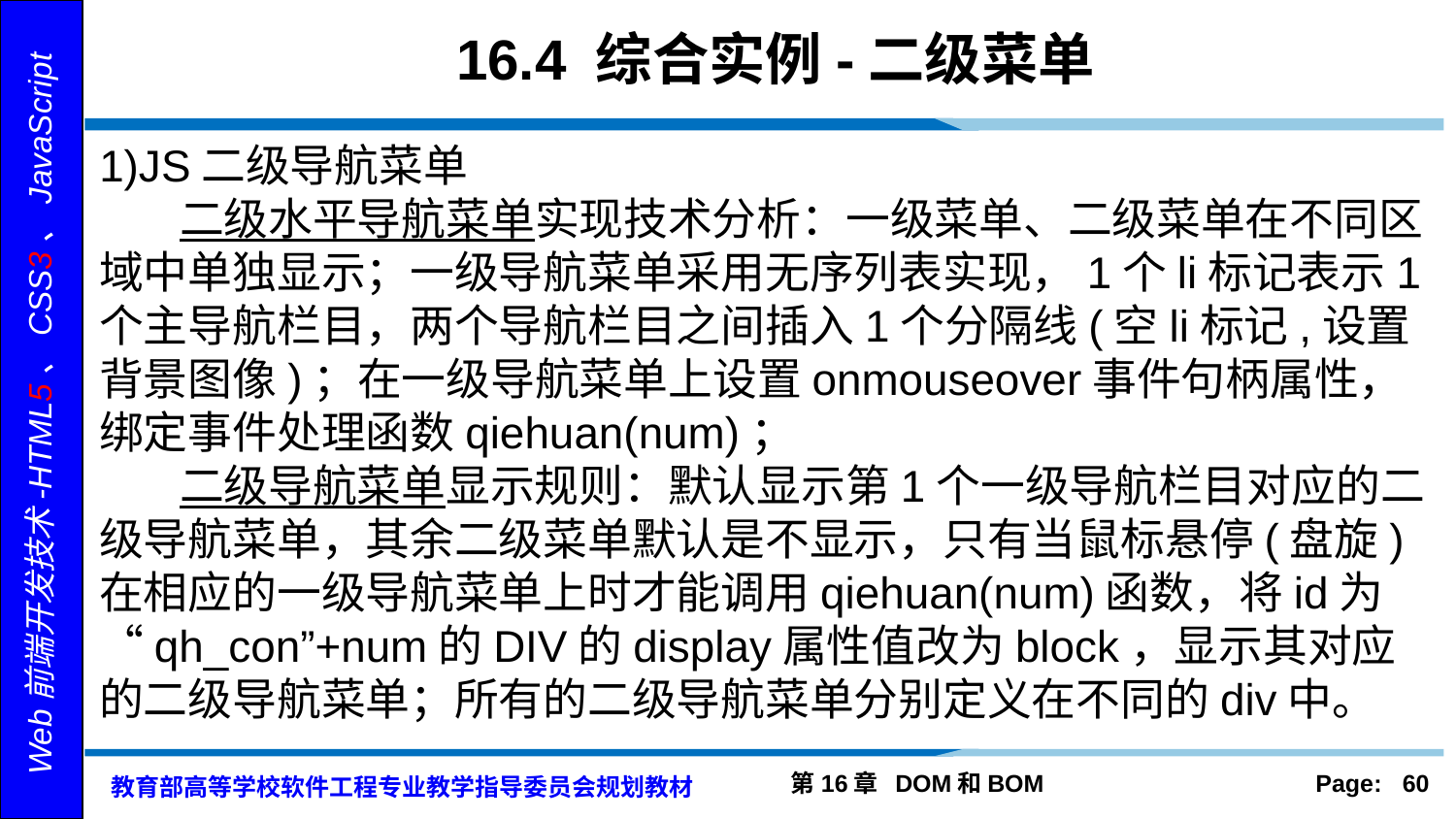

# 16.4 综合实例-二级菜单
1)JS二级导航菜单
       二级水平导航菜单实现技术分析：一级菜单、二级菜单在不同区域中单独显示；一级导航菜单采用无序列表实现，1个li标记表示1个主导航栏目，两个导航栏目之间插入1个分隔线(空li标记,设置背景图像)；在一级导航菜单上设置onmouseover事件句柄属性，绑定事件处理函数qiehuan(num)；
       二级导航菜单显示规则：默认显示第1个一级导航栏目对应的二级导航菜单，其余二级菜单默认是不显示，只有当鼠标悬停(盘旋)在相应的一级导航菜单上时才能调用qiehuan(num)函数，将id为“qh_con”+num的DIV的display属性值改为block，显示其对应的二级导航菜单；所有的二级导航菜单分别定义在不同的div中。